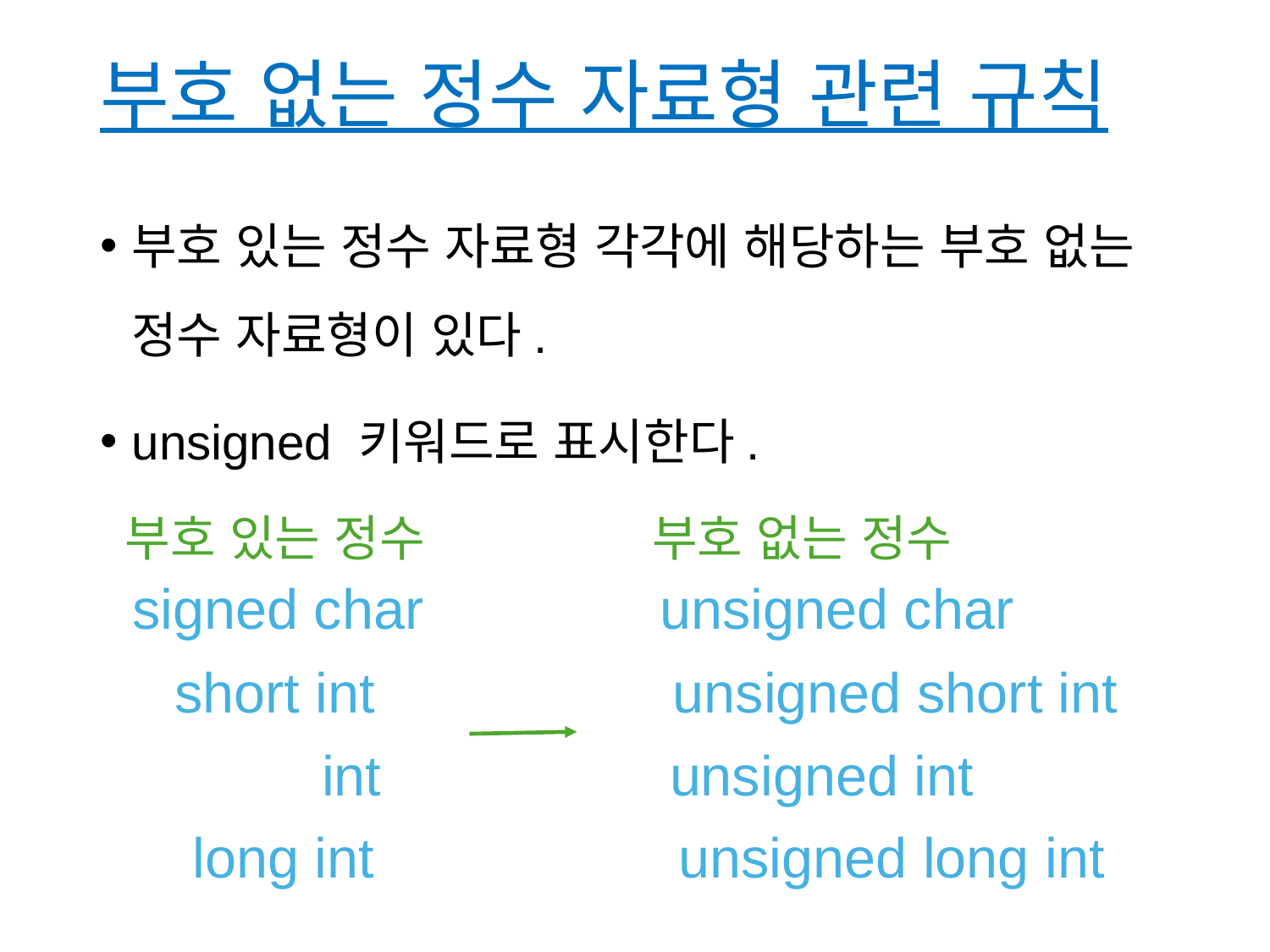

# 부호 없는 정수 자료형 관련 규칙
부호 있는 정수 자료형 각각에 해당하는 부호 없는 정수 자료형이 있다.
unsigned 키워드로 표시한다.
부호 있는 정수
부호 없는 정수
signed char
unsigned char
short int
unsigned short int
int
unsigned int
long int
unsigned long int